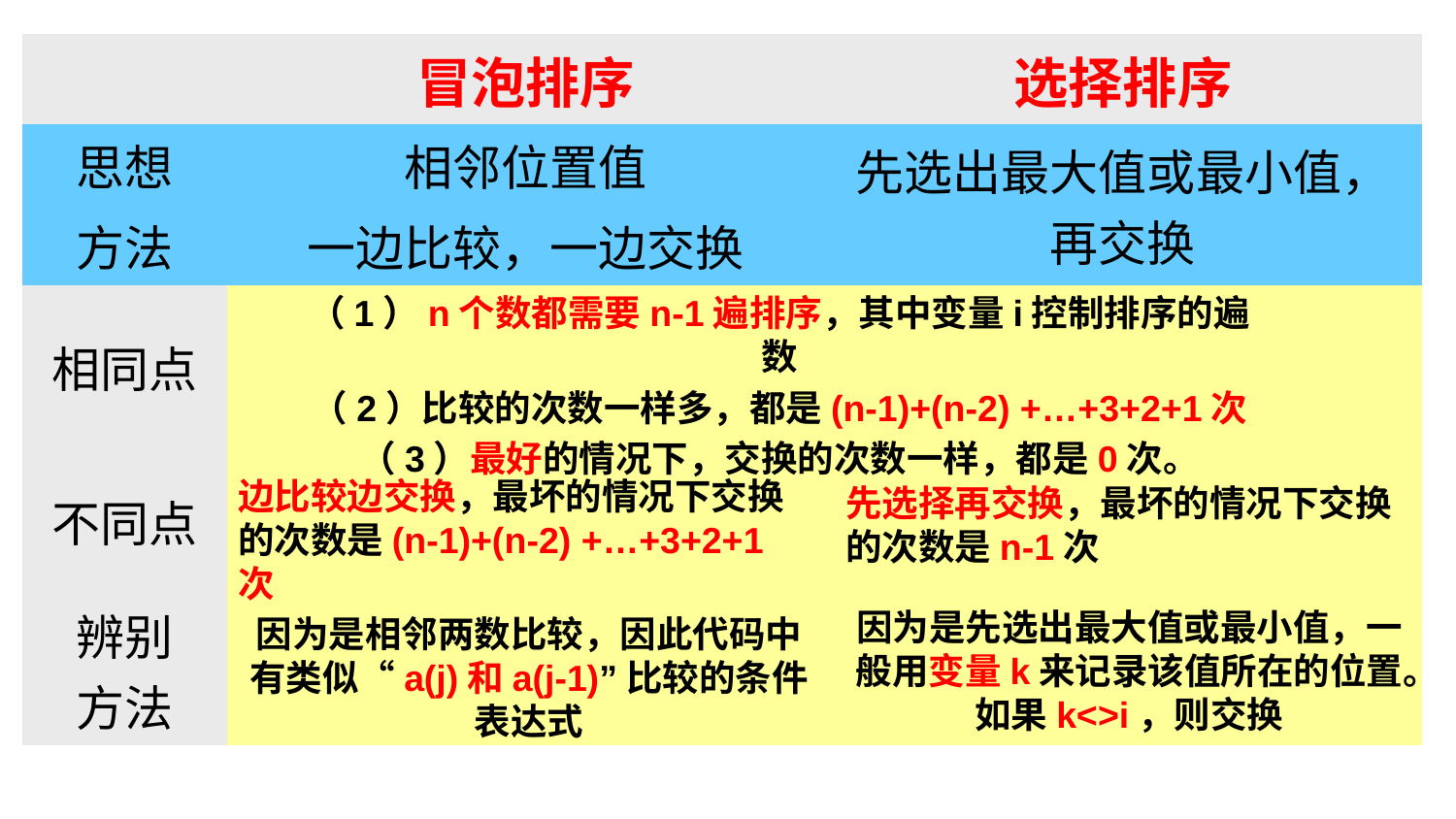

|  | 冒泡排序 | 选择排序 |
| --- | --- | --- |
| 思想 方法 | 相邻位置值 一边比较，一边交换 | 先选出最大值或最小值，再交换 |
| 相同点 |  |  |
| 不同点 |  |  |
| 辨别 方法 |  |  |
（1）n个数都需要n-1遍排序，其中变量i控制排序的遍数
（2）比较的次数一样多，都是(n-1)+(n-2) +…+3+2+1次
（3）最好的情况下，交换的次数一样，都是0次。
边比较边交换，最坏的情况下交换的次数是(n-1)+(n-2) +…+3+2+1次

先选择再交换，最坏的情况下交换的次数是n-1次
因为是先选出最大值或最小值，一般用变量k来记录该值所在的位置。如果k<>i，则交换
因为是相邻两数比较，因此代码中有类似“a(j)和a(j-1)”比较的条件表达式